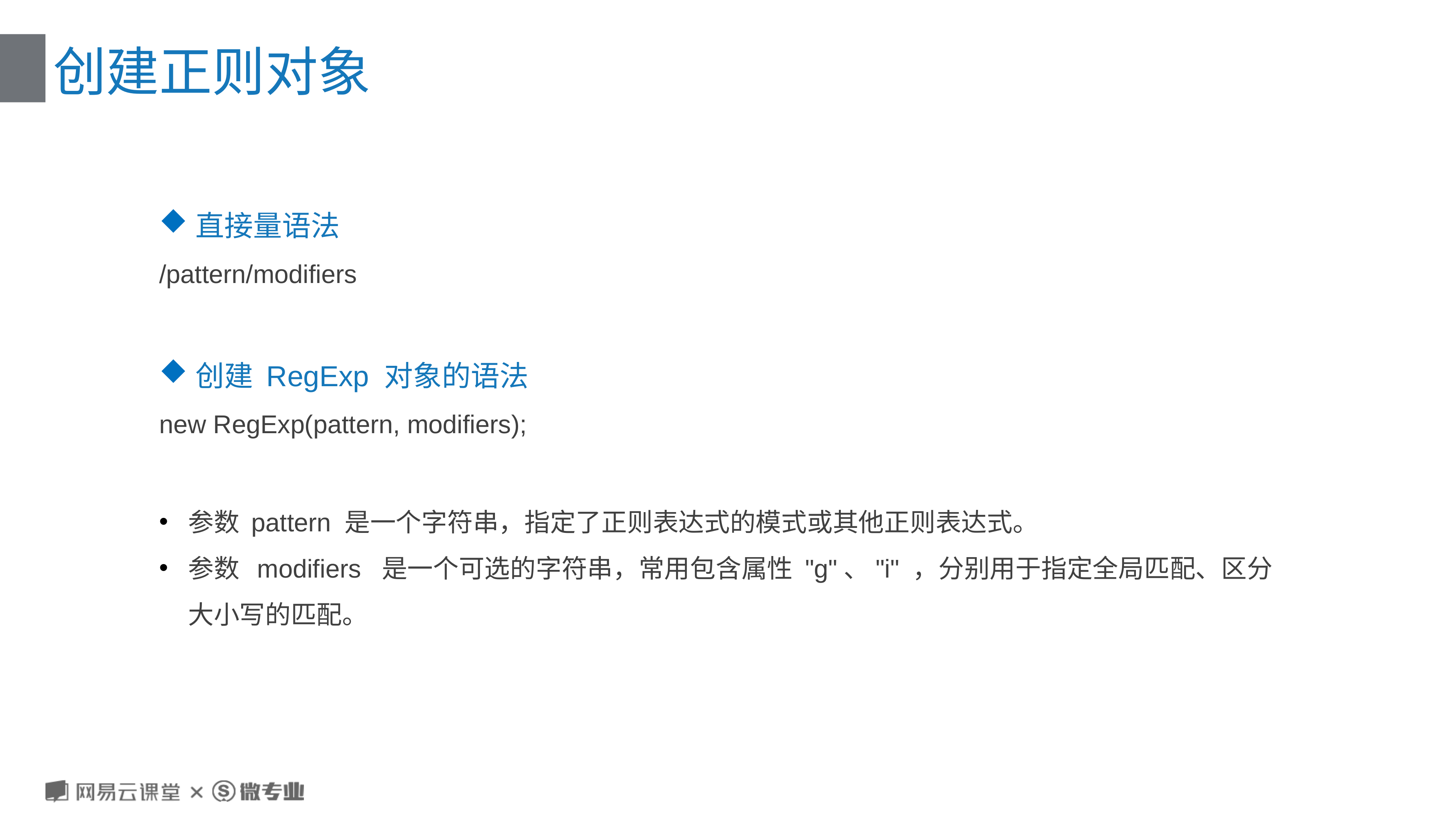

创建正则对象
直接量语法
/pattern/modifiers

创建 RegExp 对象的语法
new RegExp(pattern, modifiers);

参数 pattern 是一个字符串，指定了正则表达式的模式或其他正则表达式。
参数  modifiers  是一个可选的字符串，常用包含属性 "g"、"i" ，分别用于指定全局匹配、区分大小写的匹配。